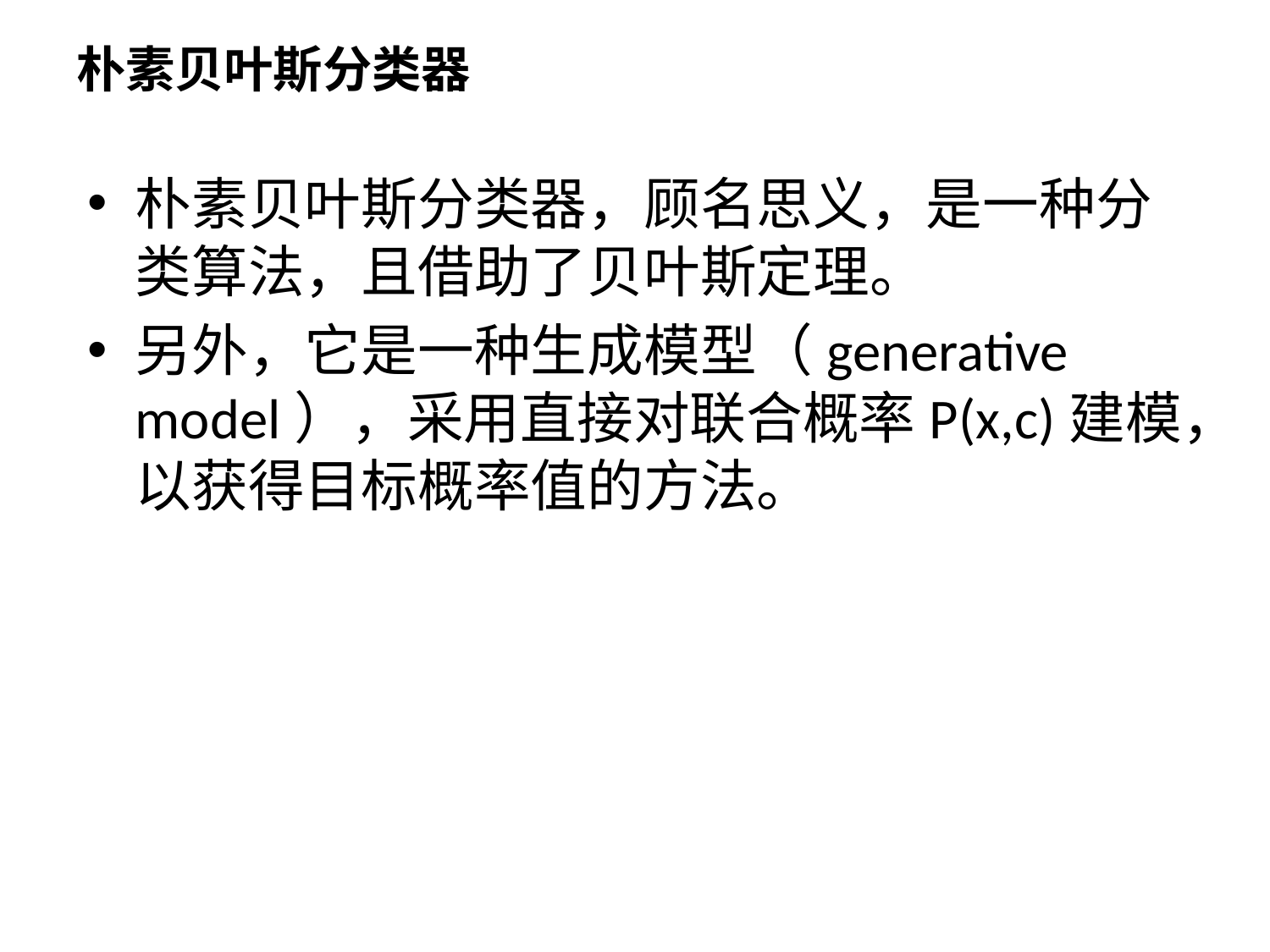

# 朴素贝叶斯分类器
朴素贝叶斯分类器，顾名思义，是一种分类算法，且借助了贝叶斯定理。
另外，它是一种生成模型（generative model），采用直接对联合概率P(x,c)建模，以获得目标概率值的方法。